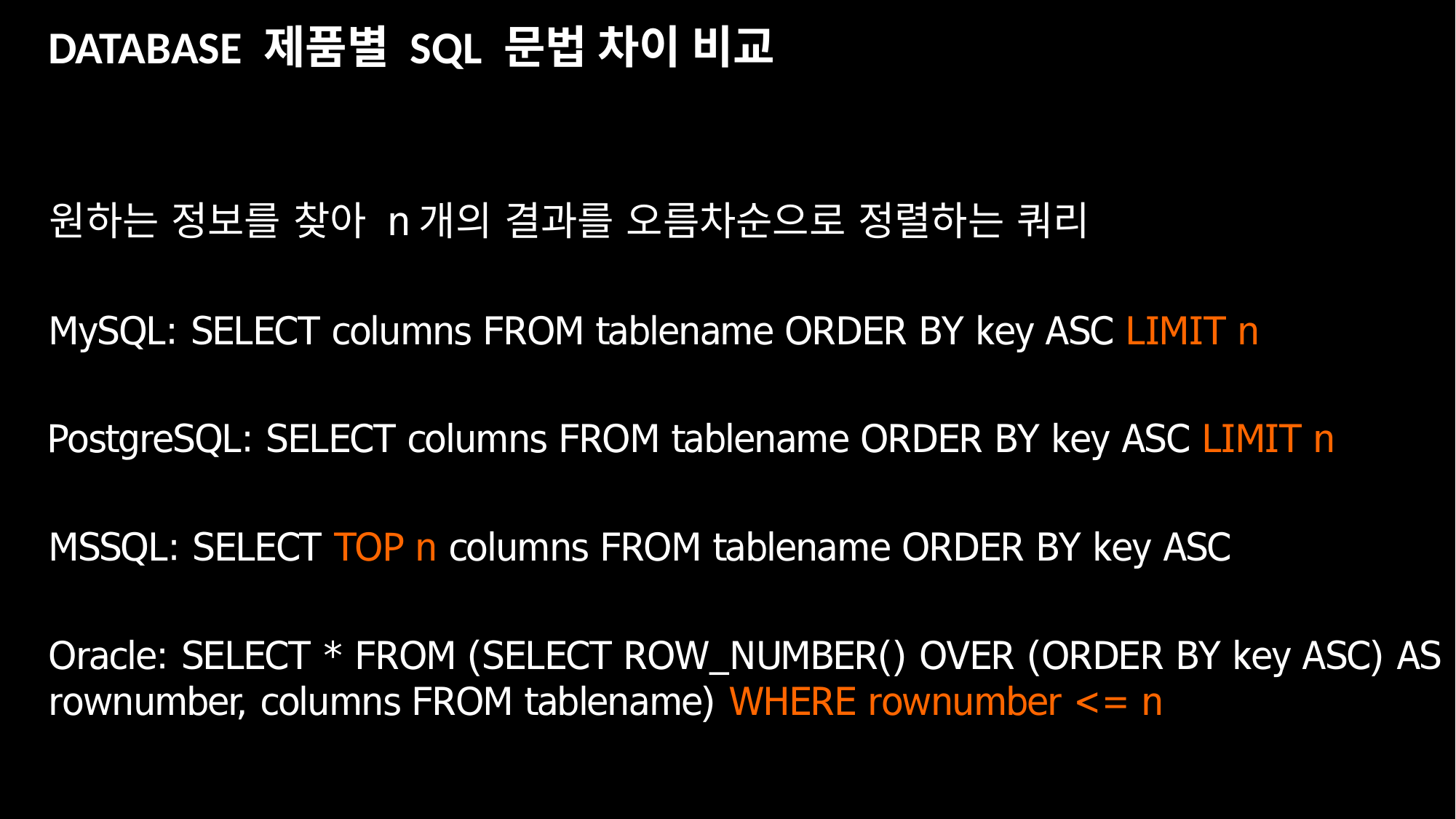

# DATABASE 제품별 SQL 문법 차이 비교
원하는 정보를 찾아 n개의 결과를 오름차순으로 정렬하는 쿼리

MySQL: SELECT columns FROM tablename ORDER BY key ASC LIMIT n

PostgreSQL: SELECT columns FROM tablename ORDER BY key ASC LIMIT n

MSSQL: SELECT TOP n columns FROM tablename ORDER BY key ASC

Oracle: SELECT * FROM (SELECT ROW_NUMBER() OVER (ORDER BY key ASC) AS rownumber, columns FROM tablename) WHERE rownumber <= n
9